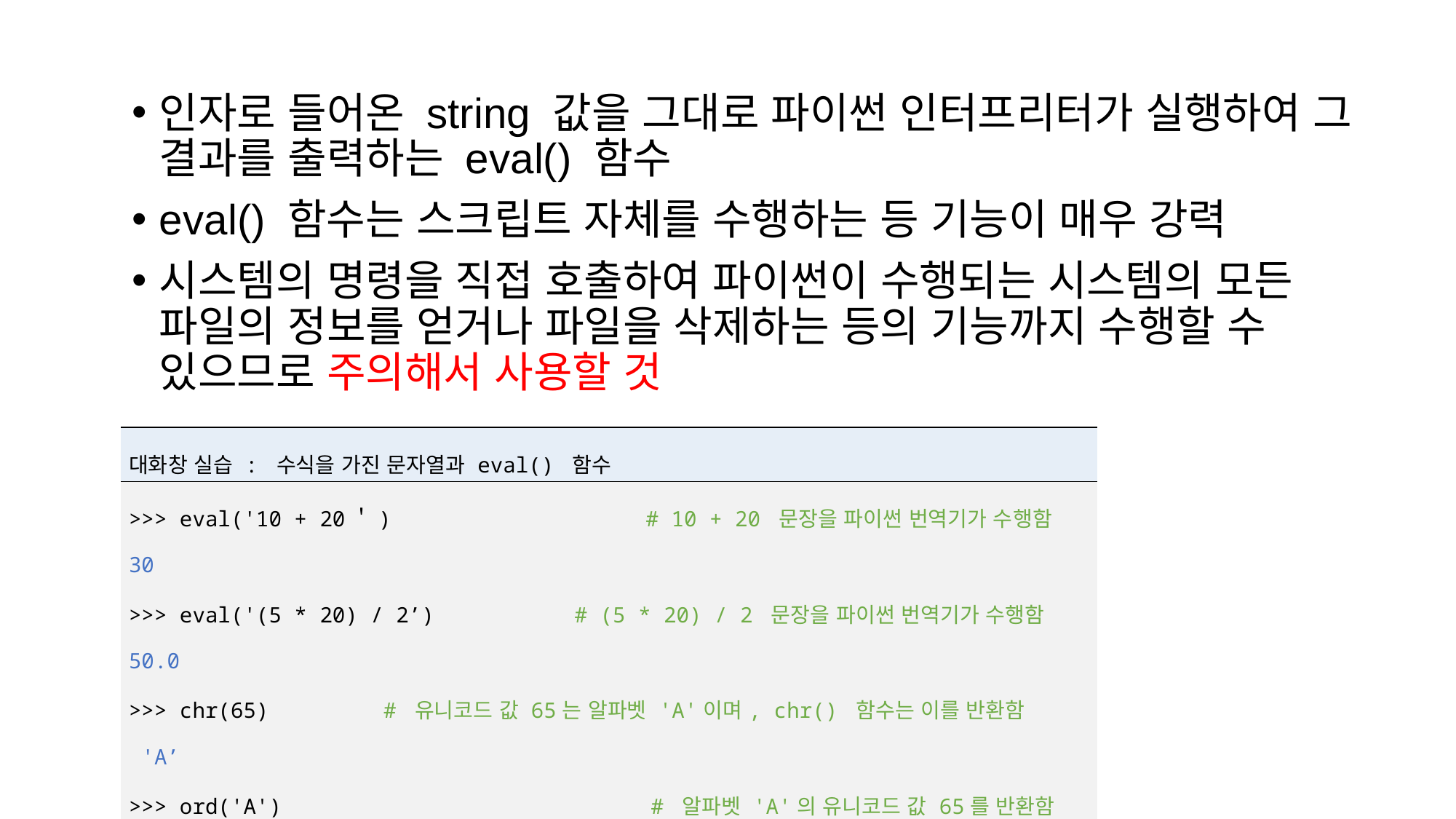

인자로 들어온 string 값을 그대로 파이썬 인터프리터가 실행하여 그 결과를 출력하는 eval() 함수
eval() 함수는 스크립트 자체를 수행하는 등 기능이 매우 강력
시스템의 명령을 직접 호출하여 파이썬이 수행되는 시스템의 모든 파일의 정보를 얻거나 파일을 삭제하는 등의 기능까지 수행할 수 있으므로 주의해서 사용할 것

| 대화창 실습 : 수식을 가진 문자열과 eval() 함수 |
| --- |
| >>> eval('10 + 20＇) # 10 + 20 문장을 파이썬 번역기가 수행함 30 >>> eval('(5 \* 20) / 2’) # (5 \* 20) / 2 문장을 파이썬 번역기가 수행함 50.0 >>> chr(65) # 유니코드 값 65는 알파벳 'A'이며, chr() 함수는 이를 반환함 'A’ >>> ord('A') # 알파벳 'A'의 유니코드 값 65를 반환함 65 |